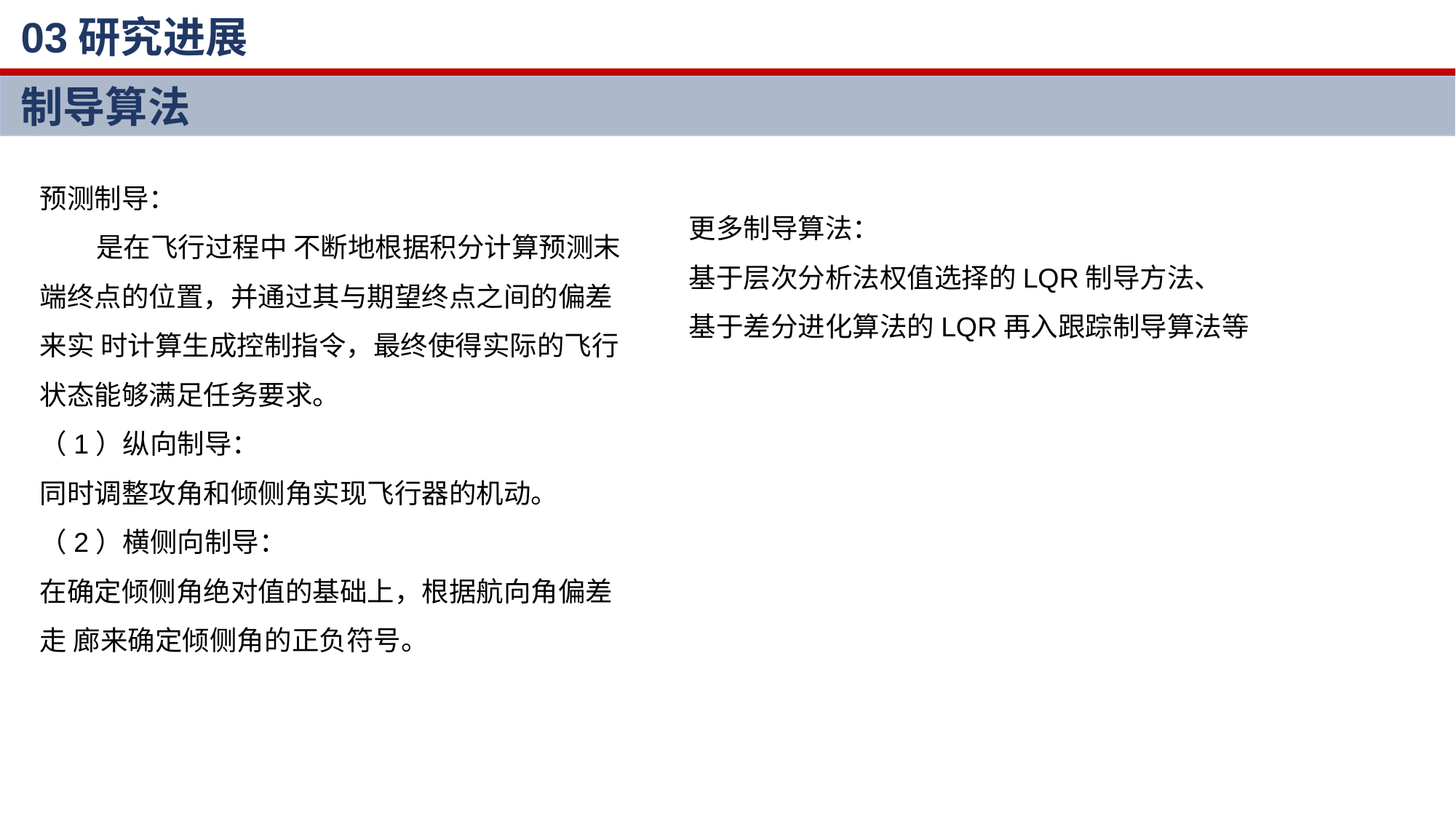

03研究进展

制导算法

预测制导：
        是在飞行过程中 不断地根据积分计算预测末端终点的位置，并通过其与期望终点之间的偏差来实 时计算生成控制指令，最终使得实际的飞行状态能够满足任务要求。
（1）纵向制导：
同时调整攻角和倾侧角实现飞行器的机动。
（2）横侧向制导：
在确定倾侧角绝对值的基础上，根据航向角偏差走 廊来确定倾侧角的正负符号。
更多制导算法：
基于层次分析法权值选择的LQR制导方法、
基于差分进化算法的LQR再入跟踪制导算法等